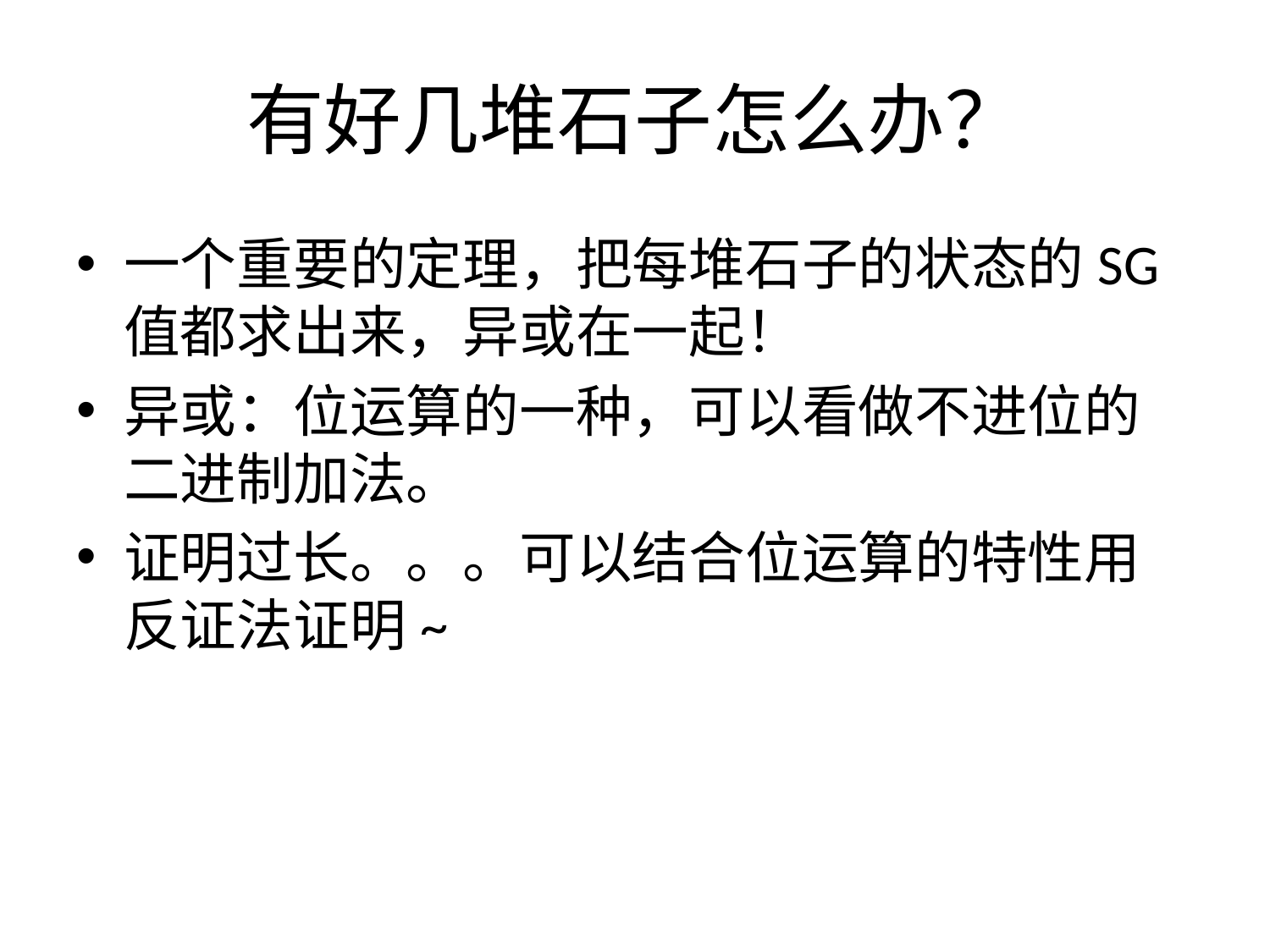

# 有好几堆石子怎么办？
一个重要的定理，把每堆石子的状态的SG值都求出来，异或在一起！
异或：位运算的一种，可以看做不进位的二进制加法。
证明过长。。。可以结合位运算的特性用反证法证明~